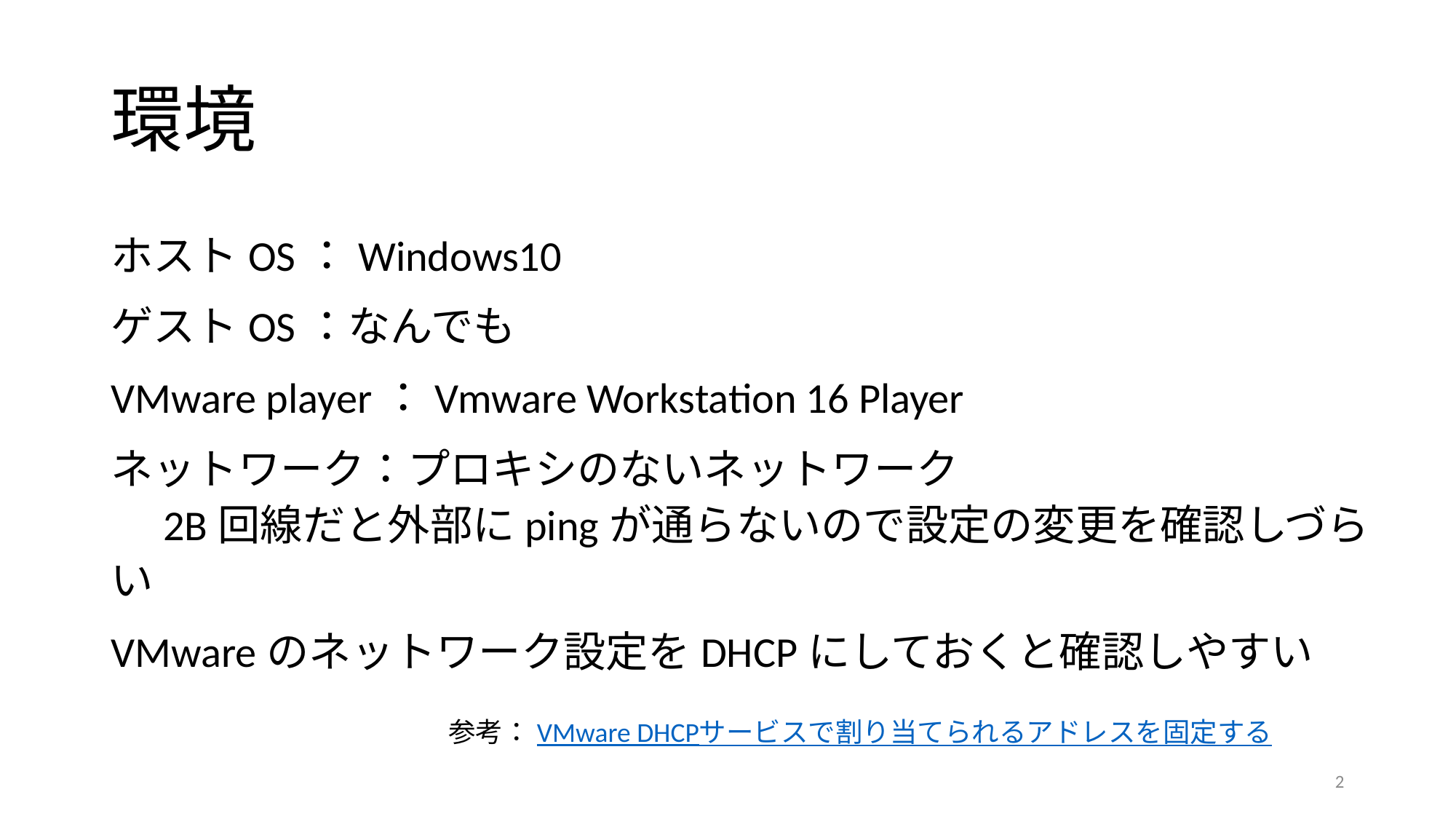

# 環境
ホストOS：Windows10
ゲストOS：なんでも
VMware player：Vmware Workstation 16 Player
ネットワーク：プロキシのないネットワーク
　2B回線だと外部にpingが通らないので設定の変更を確認しづらい
VMwareのネットワーク設定をDHCPにしておくと確認しやすい

参考：VMware DHCPサービスで割り当てられるアドレスを固定する
2